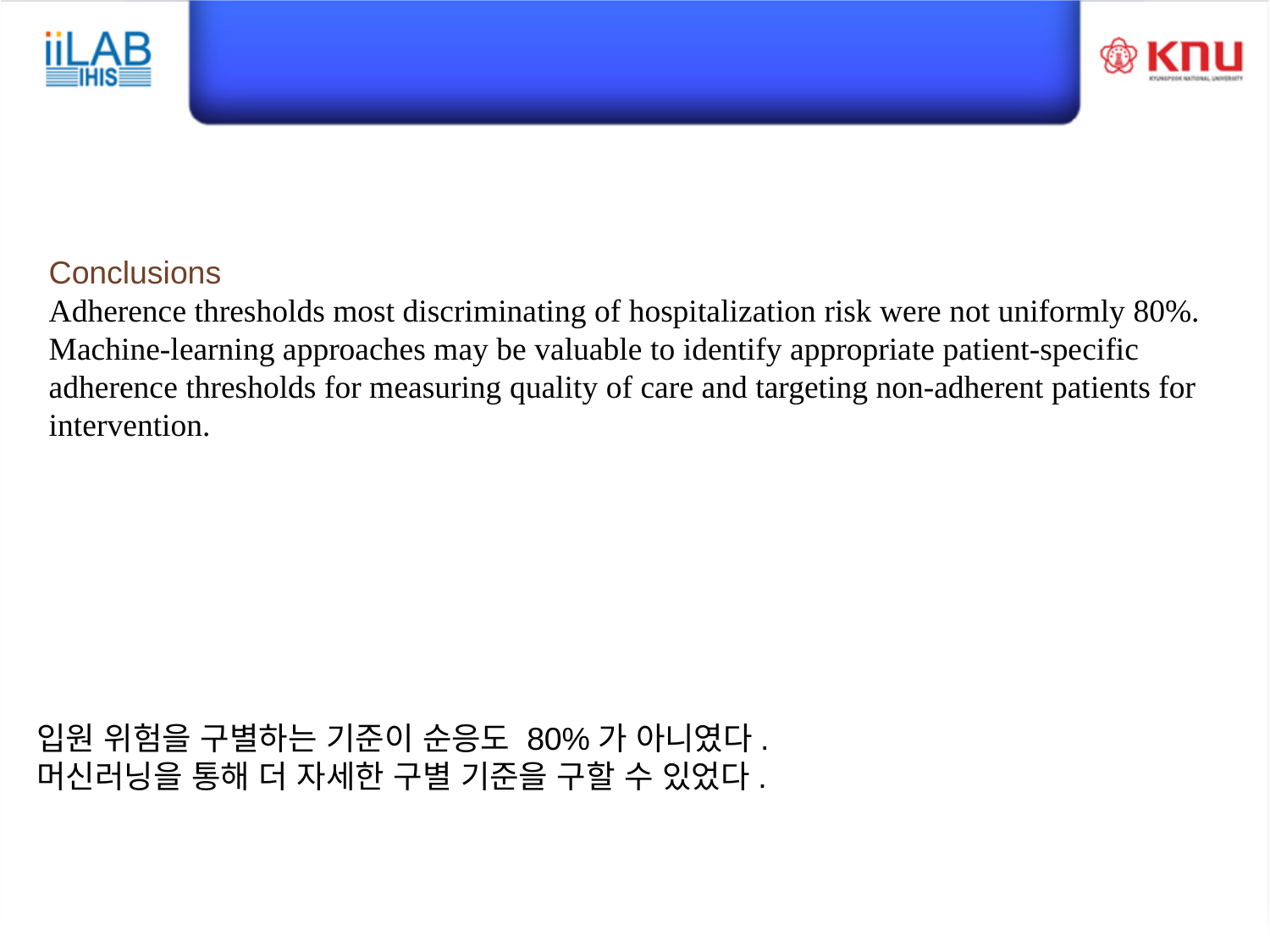

Conclusions
Adherence thresholds most discriminating of hospitalization risk were not uniformly 80%. Machine-learning approaches may be valuable to identify appropriate patient-specific adherence thresholds for measuring quality of care and targeting non-adherent patients for intervention.

입원 위험을 구별하는 기준이 순응도 80%가 아니였다.
머신러닝을 통해 더 자세한 구별 기준을 구할 수 있었다.